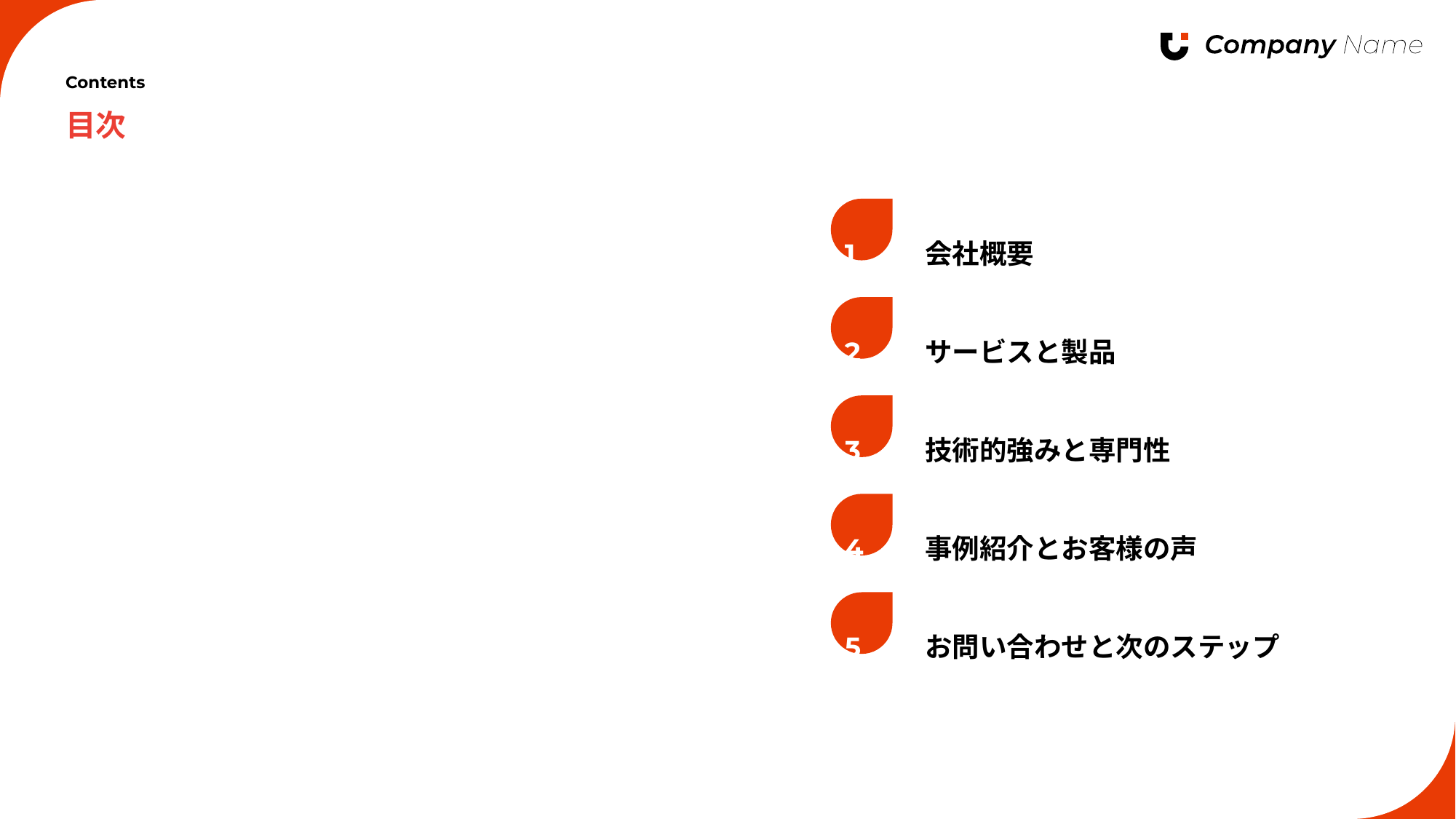

Contents
目次
1
2
3
4
5
会社概要
サービスと製品
技術的強みと専門性
事例紹介とお客様の声
お問い合わせと次のステップ